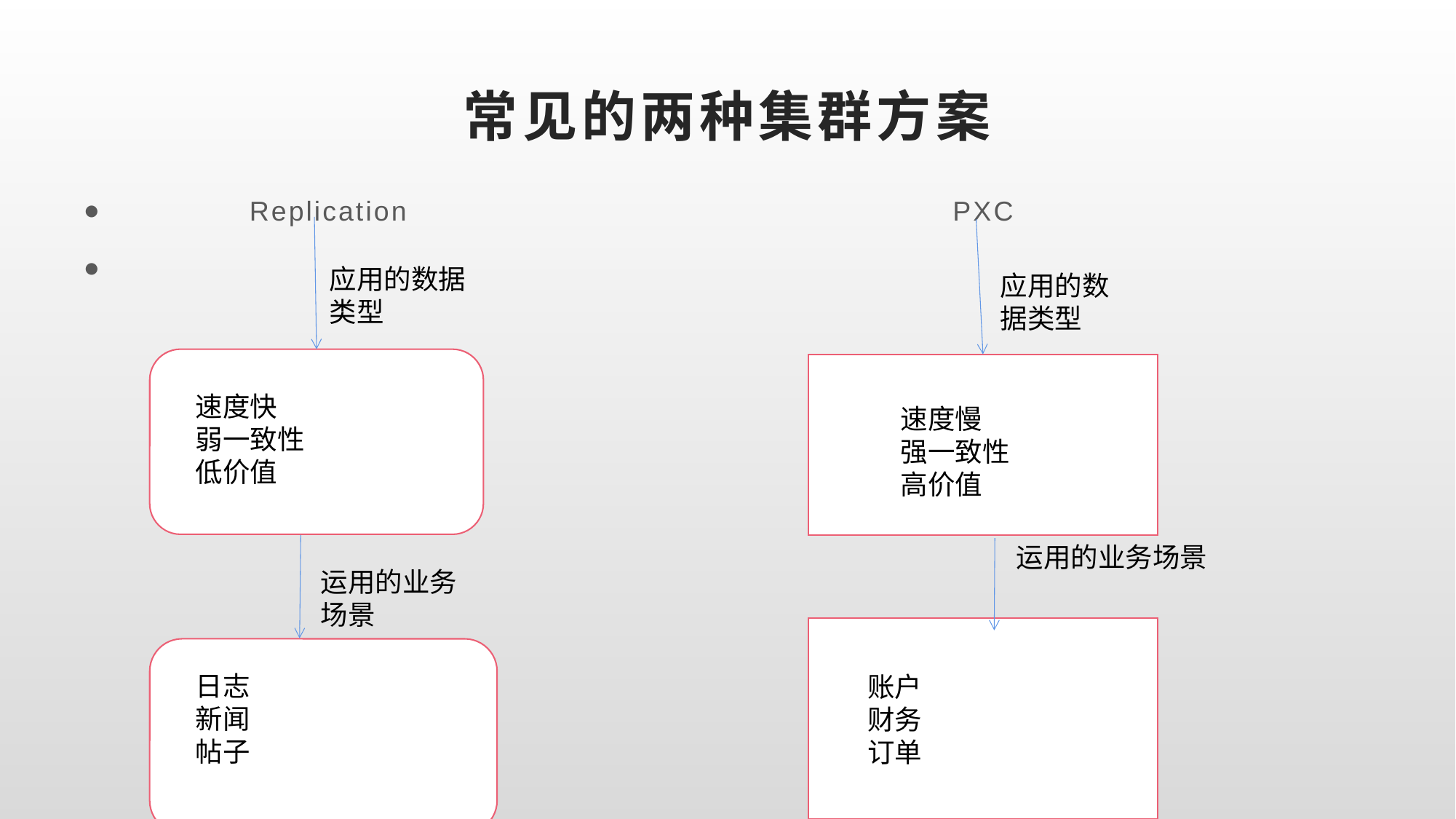

# 常见的两种集群方案
              Replication                                                       PXC

应用的数据类型
应用的数据类型

速度快
弱一致性
低价值

速度慢
强一致性
高价值

运用的业务场景

运用的业务场景

日志
新闻
帖子
账户
财务
订单